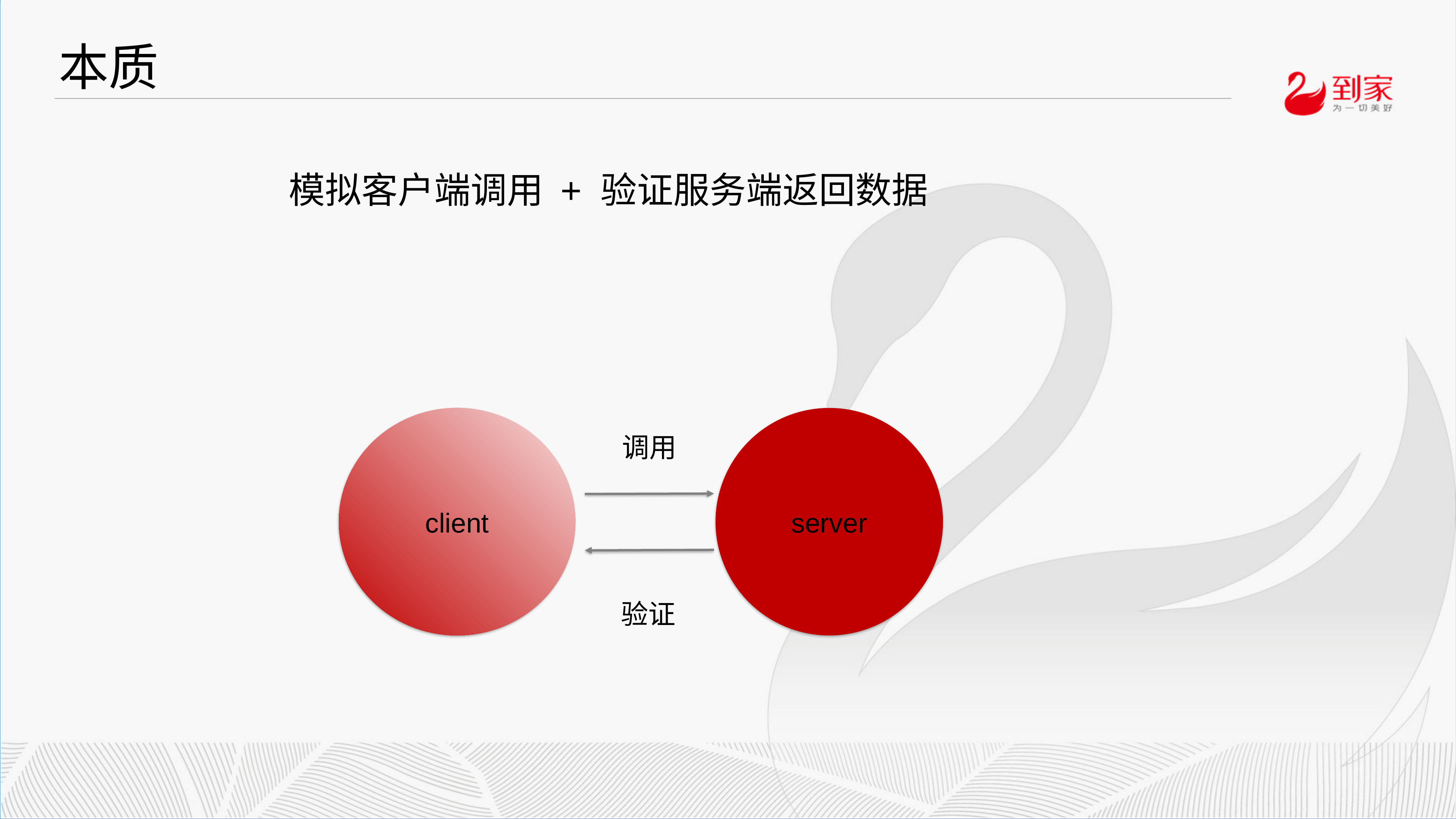

# 本质

模拟客户端调用 + 验证服务端返回数据

client
server
调用

验证